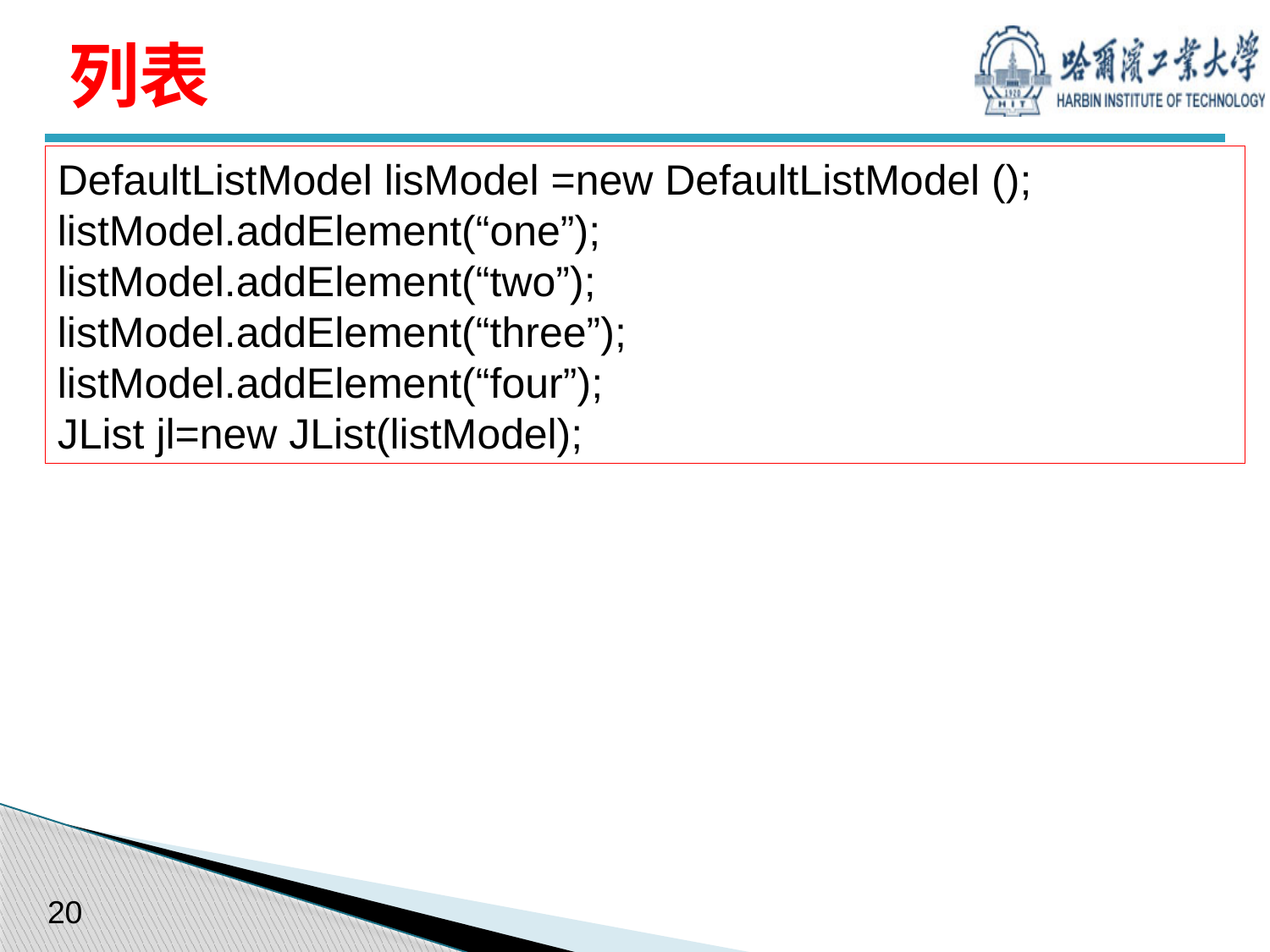

# 列表
DefaultListModel lisModel =new DefaultListModel ();
listModel.addElement(“one”);
listModel.addElement(“two”);
listModel.addElement(“three”);
listModel.addElement(“four”);
JList jl=new JList(listModel);